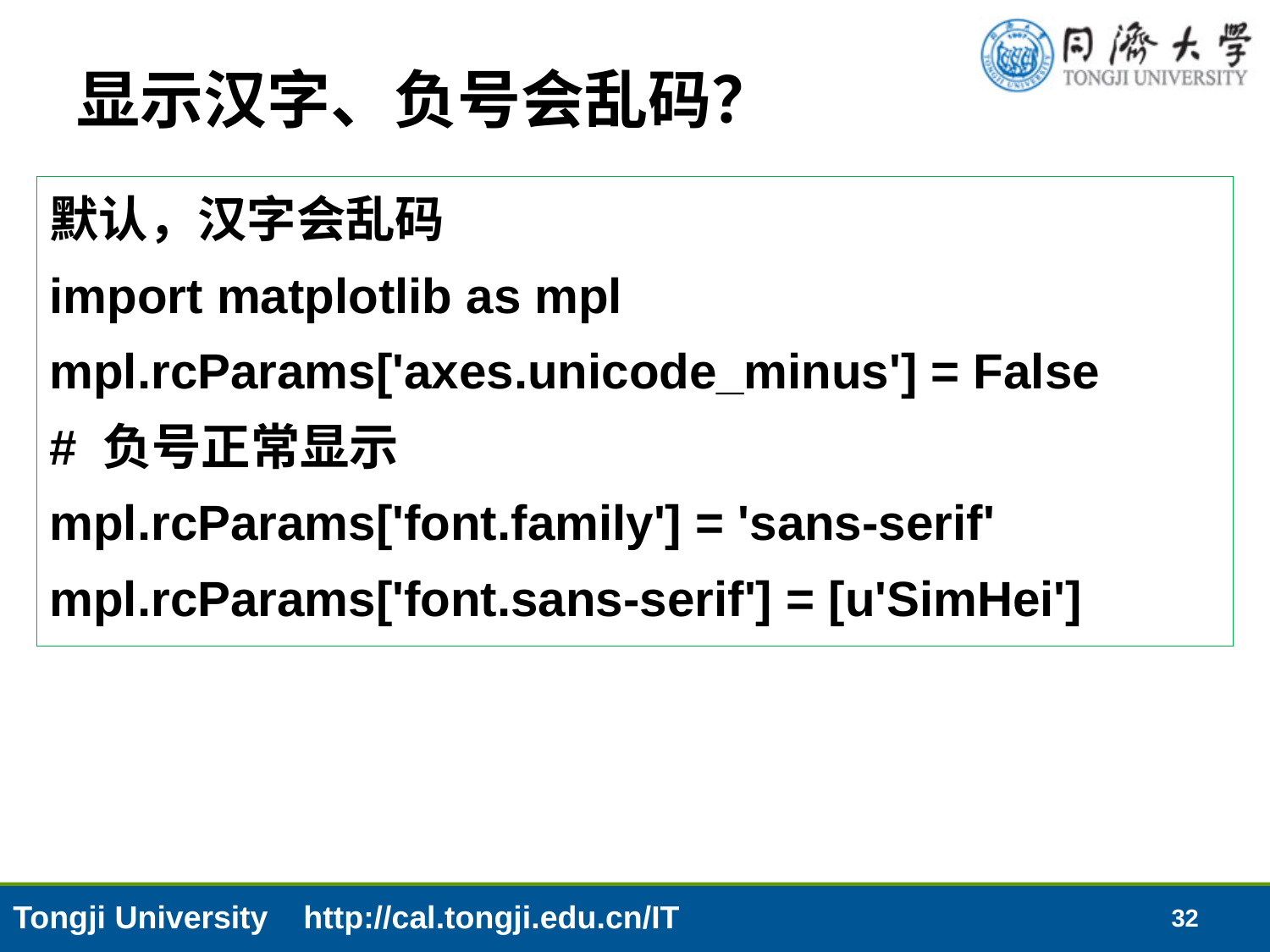

# 显示汉字、负号会乱码？
默认，汉字会乱码
import matplotlib as mpl
mpl.rcParams['axes.unicode_minus'] = False
# 负号正常显示
mpl.rcParams['font.family'] = 'sans-serif'
mpl.rcParams['font.sans-serif'] = [u'SimHei']